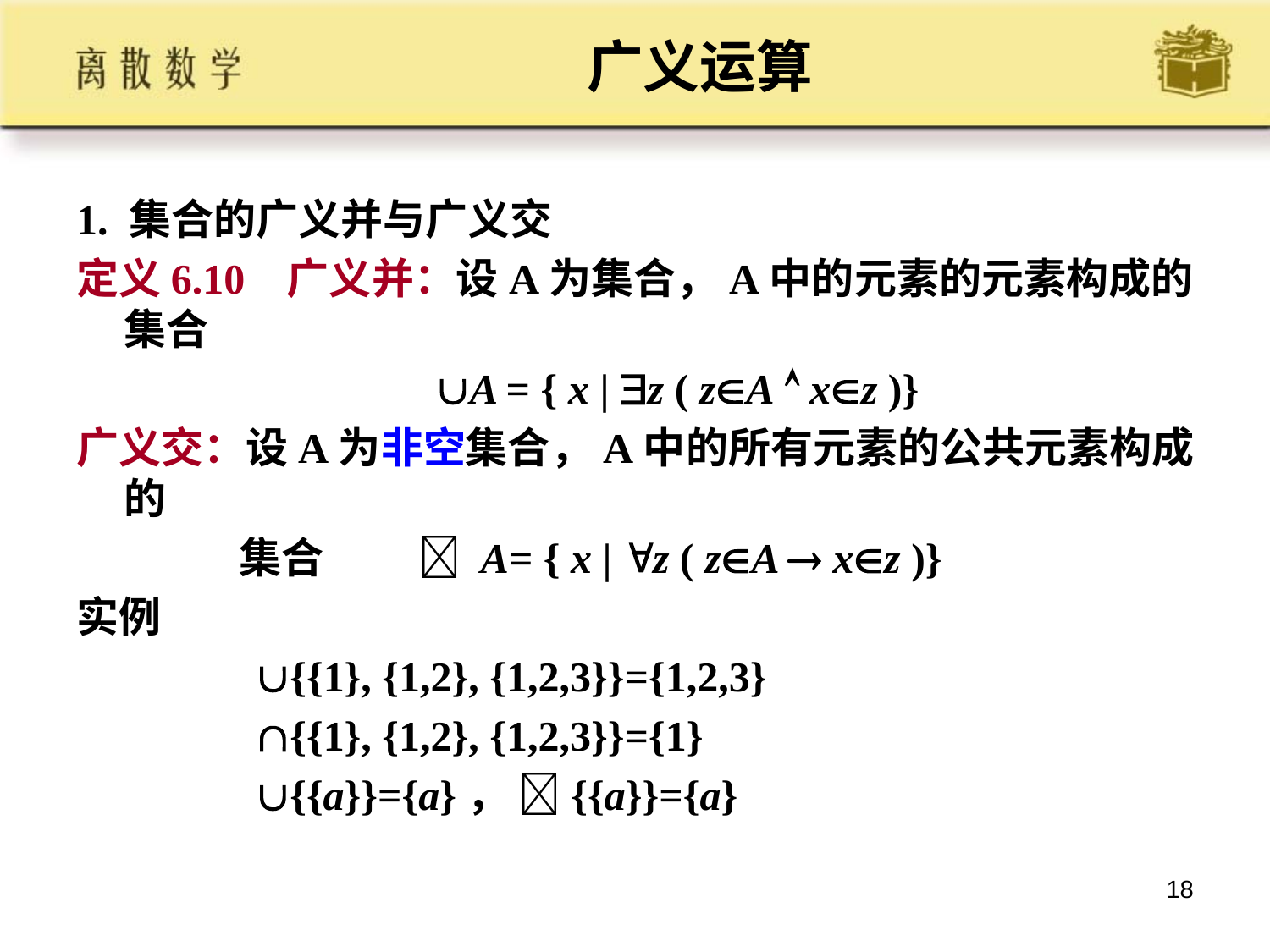

# 广义运算
1. 集合的广义并与广义交
定义6.10   广义并：设A为集合，A中的元素的元素构成的集合
                                  ∪A = { x | ∃z ( z∈A ∧ x∈z )}
广义交：设A为非空集合，A中的所有元素的公共元素构成的
                集合          ∩ A= { x | ∀z ( z∈A → x∈z )}
实例
                 ∪{{1}, {1,2}, {1,2,3}}={1,2,3}
                 ∩{{1}, {1,2}, {1,2,3}}={1}
                 ∪{{a}}={a}， ∩{{a}}={a}

18